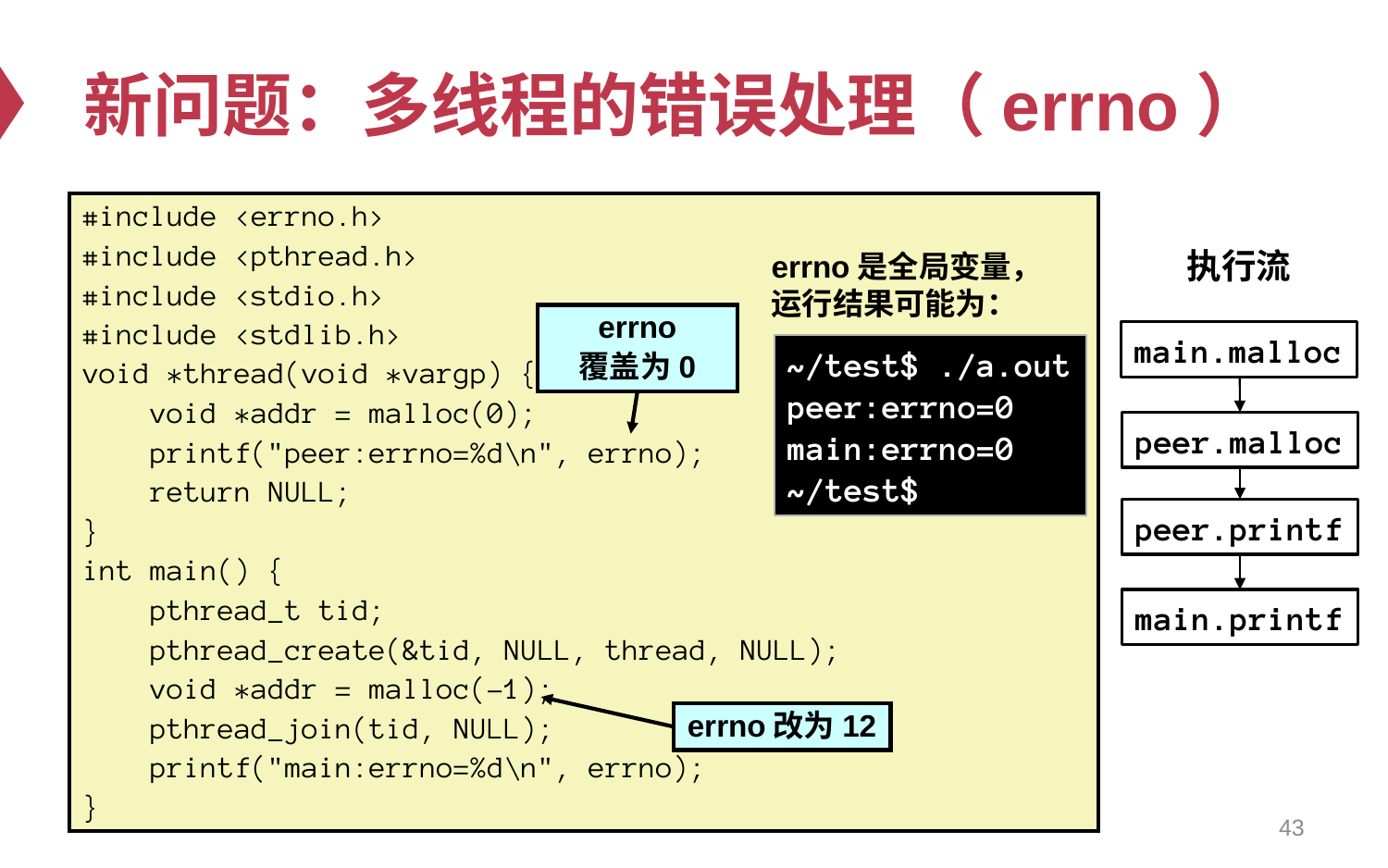

# 新问题：多线程的错误处理（errno）
#include <errno.h>
#include <pthread.h>
#include <stdio.h>
#include <stdlib.h>
void *thread(void *vargp) {
    void *addr = malloc(0);
    printf("peer:errno=%d\n", errno);
    return NULL;
}
int main() {
    pthread_t tid;
    pthread_create(&tid, NULL, thread, NULL);
    void *addr = malloc(-1);
    pthread_join(tid, NULL);
    printf("main:errno=%d\n", errno);
}

执行流
errno是全局变量，
运行结果可能为：
errno
覆盖为0
main.malloc
~/test$ ./a.out
peer:errno=0
main:errno=0
~/test$
peer.malloc
peer.printf
main.printf
errno改为12
43